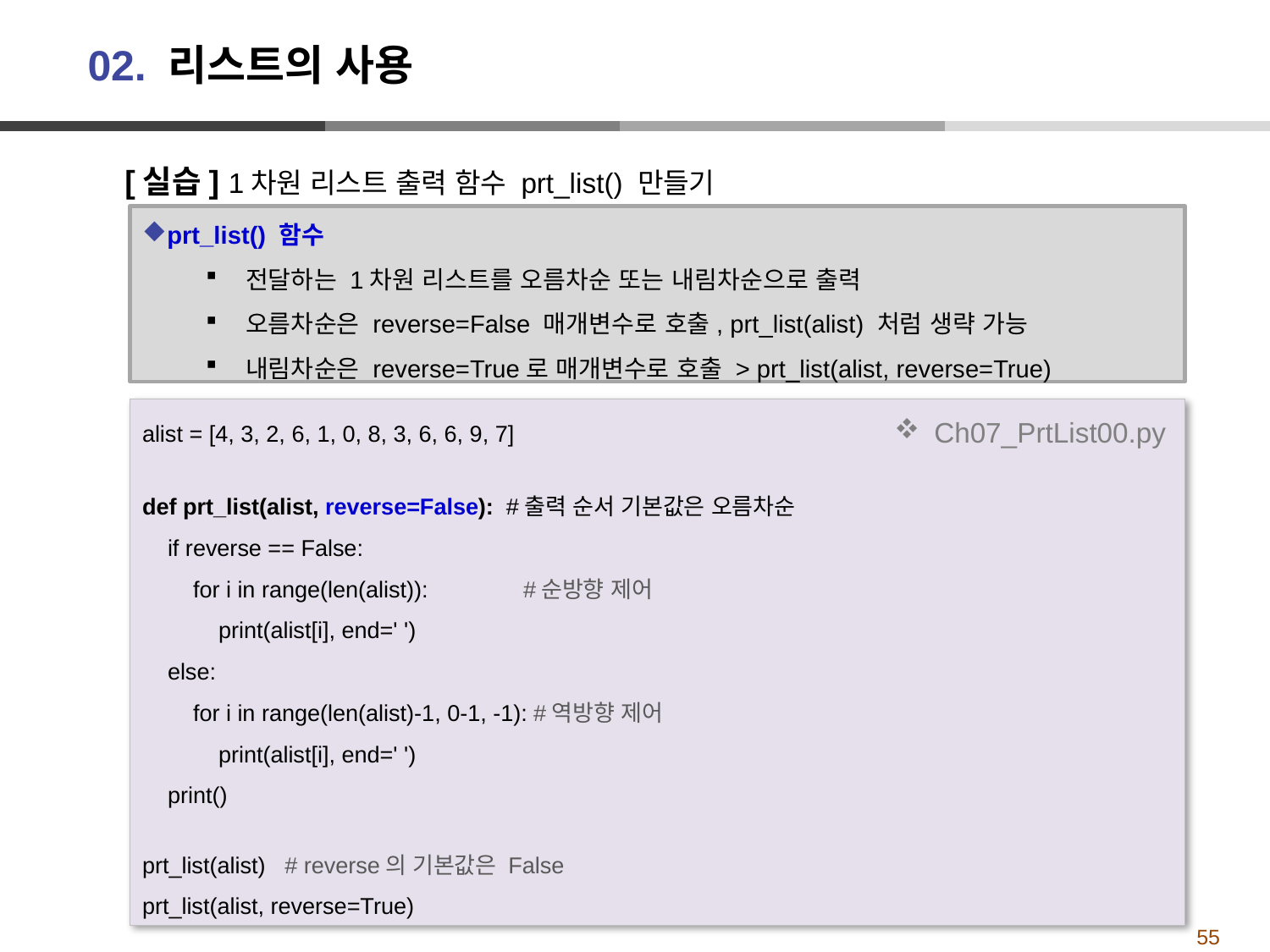

# 02. 리스트의 사용
[실습] 1차원 리스트 출력 함수 prt_list() 만들기
prt_list() 함수
전달하는 1차원 리스트를 오름차순 또는 내림차순으로 출력
오름차순은 reverse=False 매개변수로 호출, prt_list(alist) 처럼 생략 가능
내림차순은 reverse=True로 매개변수로 호출 > prt_list(alist, reverse=True)
alist = [4, 3, 2, 6, 1, 0, 8, 3, 6, 6, 9, 7]

def prt_list(alist, reverse=False):  #출력 순서 기본값은 오름차순
    if reverse == False:
        for i in range(len(alist)):               #순방향 제어
            print(alist[i], end=' ')
    else:
        for i in range(len(alist)-1, 0-1, -1): #역방향 제어
            print(alist[i], end=' ')
    print()

prt_list(alist)   # reverse의 기본값은 False
prt_list(alist, reverse=True)
Ch07_PrtList00.py